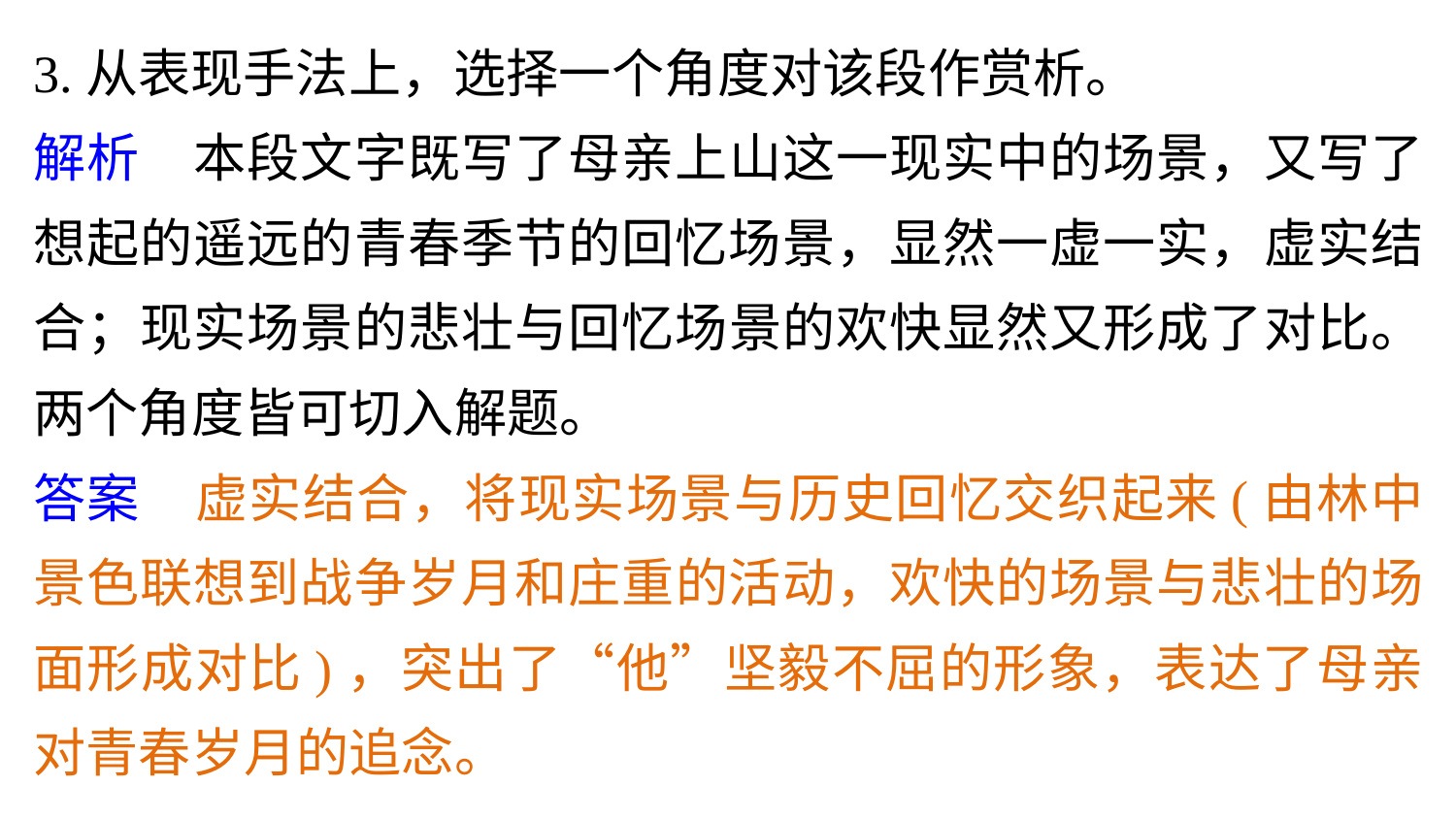

3.从表现手法上，选择一个角度对该段作赏析。
解析　本段文字既写了母亲上山这一现实中的场景，又写了想起的遥远的青春季节的回忆场景，显然一虚一实，虚实结合；现实场景的悲壮与回忆场景的欢快显然又形成了对比。两个角度皆可切入解题。
答案　虚实结合，将现实场景与历史回忆交织起来(由林中景色联想到战争岁月和庄重的活动，欢快的场景与悲壮的场面形成对比)，突出了“他”坚毅不屈的形象，表达了母亲对青春岁月的追念。